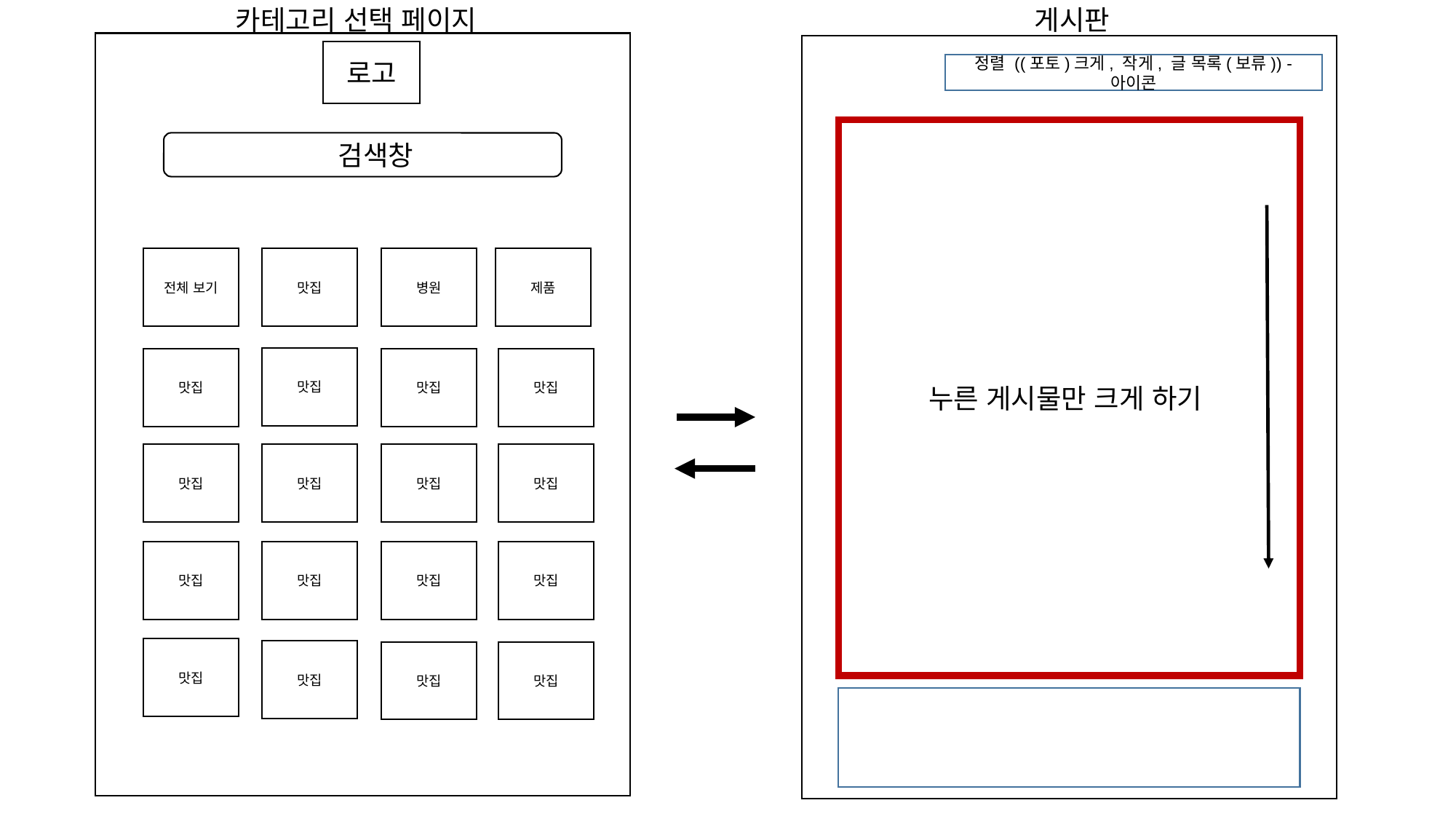

카테고리 선택 페이지

로고
R검색창
전체 보기
맛집
병원
제품
게시판

정렬 ((포토)크게, 작게, 글 목록(보류)) - 아이콘
누른 게시물만 크게 하기

맛집
맛집
맛집
맛집
맛집
맛집
맛집
맛집

맛집
맛집
맛집
맛집

맛집
맛집
맛집
맛집